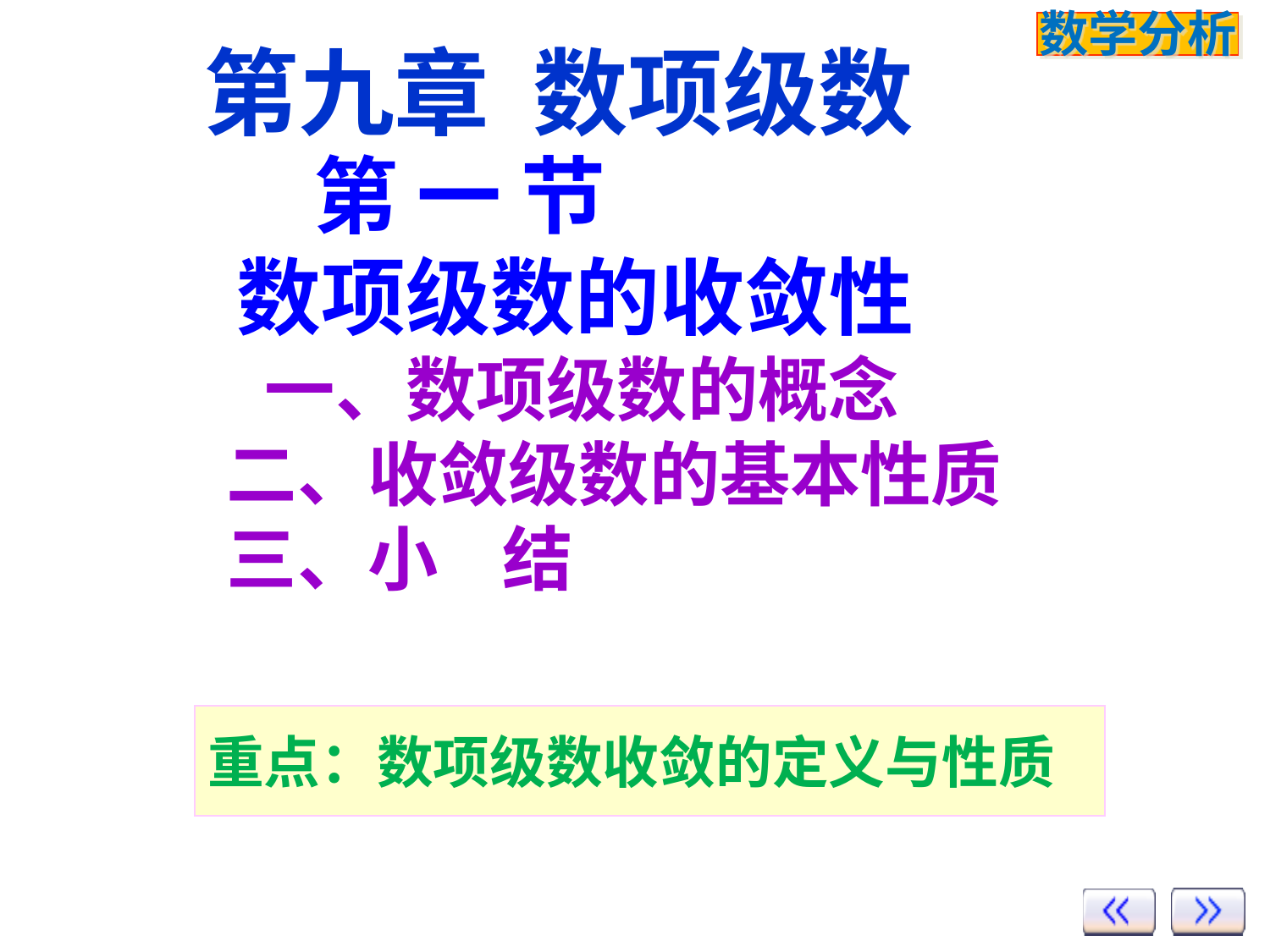

# 第九章  数项级数
      第 一 节
  数项级数的收敛性
     一、数项级数的概念
  二、收敛级数的基本性质
  三、小    结
重点：数项级数收敛的定义与性质